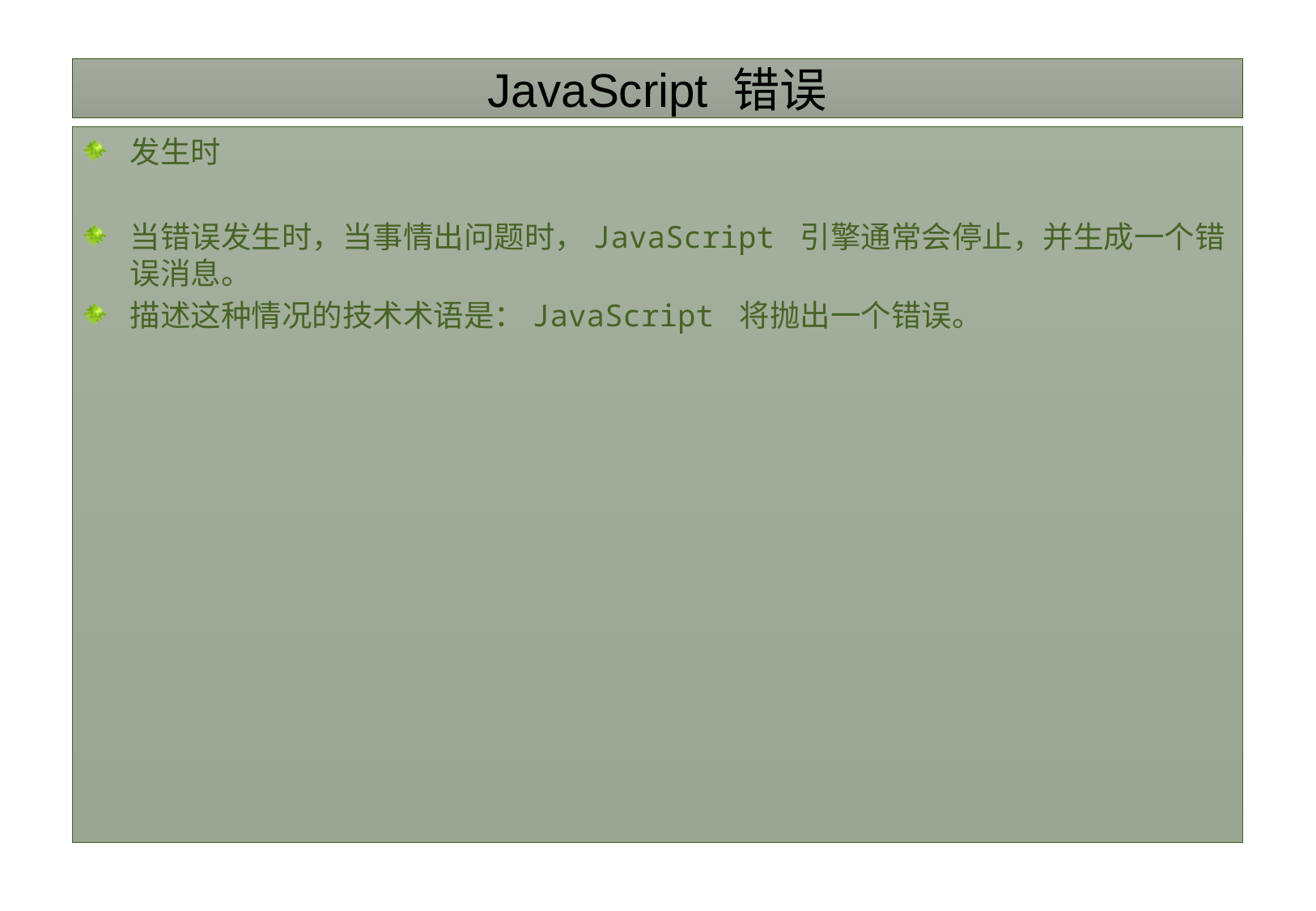

# JavaScript 错误
发生时

当错误发生时，当事情出问题时，JavaScript 引擎通常会停止，并生成一个错误消息。
描述这种情况的技术术语是：JavaScript 将抛出一个错误。